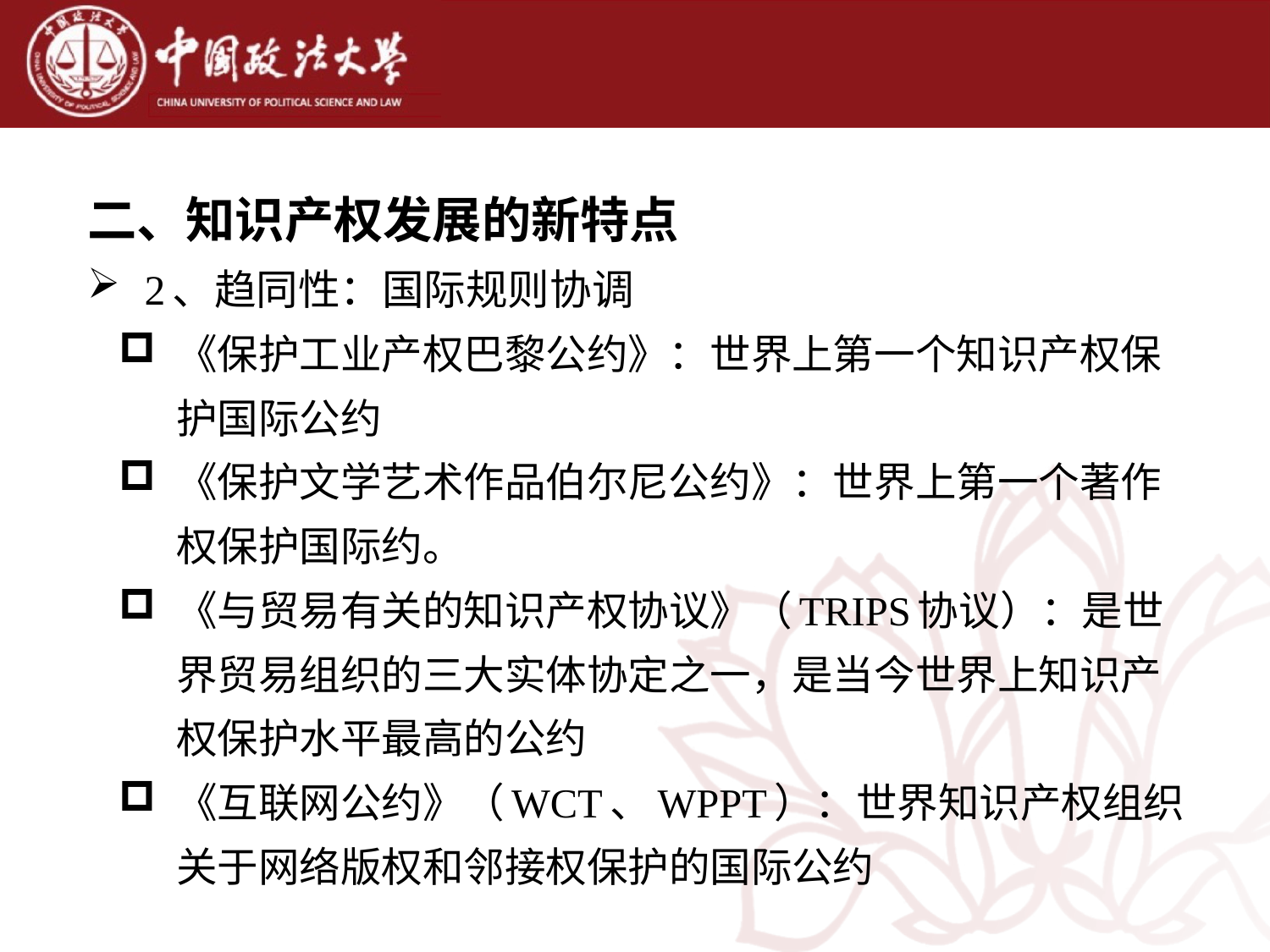

二、知识产权发展的新特点
2、趋同性：国际规则协调
《保护工业产权巴黎公约》：世界上第一个知识产权保护国际公约
《保护文学艺术作品伯尔尼公约》：世界上第一个著作权保护国际约。
《与贸易有关的知识产权协议》（TRIPS协议）：是世界贸易组织的三大实体协定之一，是当今世界上知识产权保护水平最高的公约
《互联网公约》（WCT、WPPT）：世界知识产权组织关于网络版权和邻接权保护的国际公约